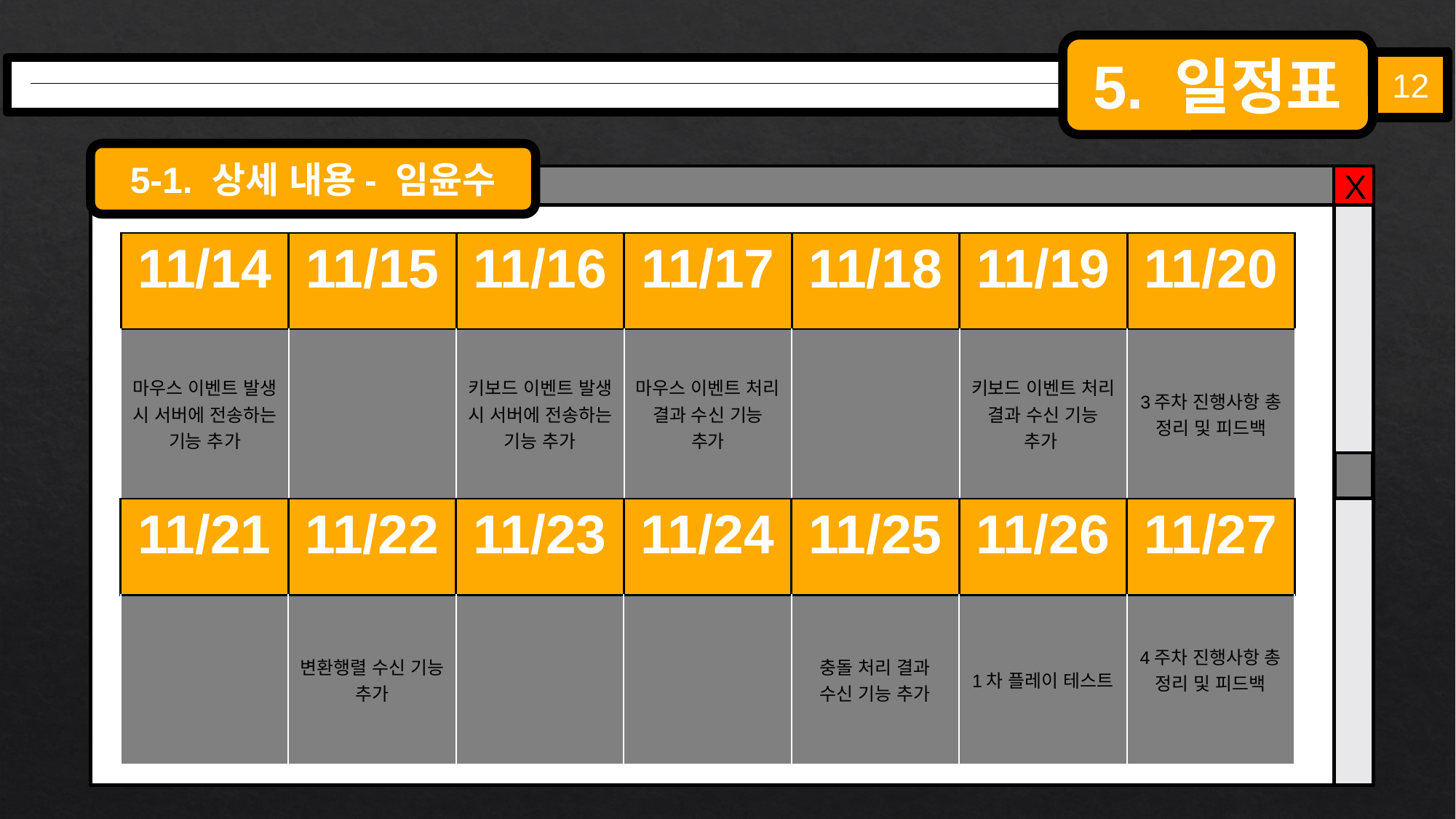

5. 일정표
12

5-1. 상세 내용- 임윤수
X

| 11/14 | 11/15 | 11/16 | 11/17 | 11/18 | 11/19 | 11/20 |
| --- | --- | --- | --- | --- | --- | --- |
| 마우스 이벤트 발생 시 서버에 전송하는 기능 추가 |  | 키보드 이벤트 발생 시 서버에 전송하는 기능 추가 | 마우스 이벤트 처리 결과 수신 기능 추가 |  | 키보드 이벤트 처리 결과 수신 기능 추가 | 3주차 진행사항 총 정리 및 피드백 |

| 11/21 | 11/22 | 11/23 | 11/24 | 11/25 | 11/26 | 11/27 |
| --- | --- | --- | --- | --- | --- | --- |
|  | 변환행렬 수신 기능 추가 |  |  | 충돌 처리 결과 수신 기능 추가 | 1차 플레이 테스트 | 4주차 진행사항 총 정리 및 피드백 |